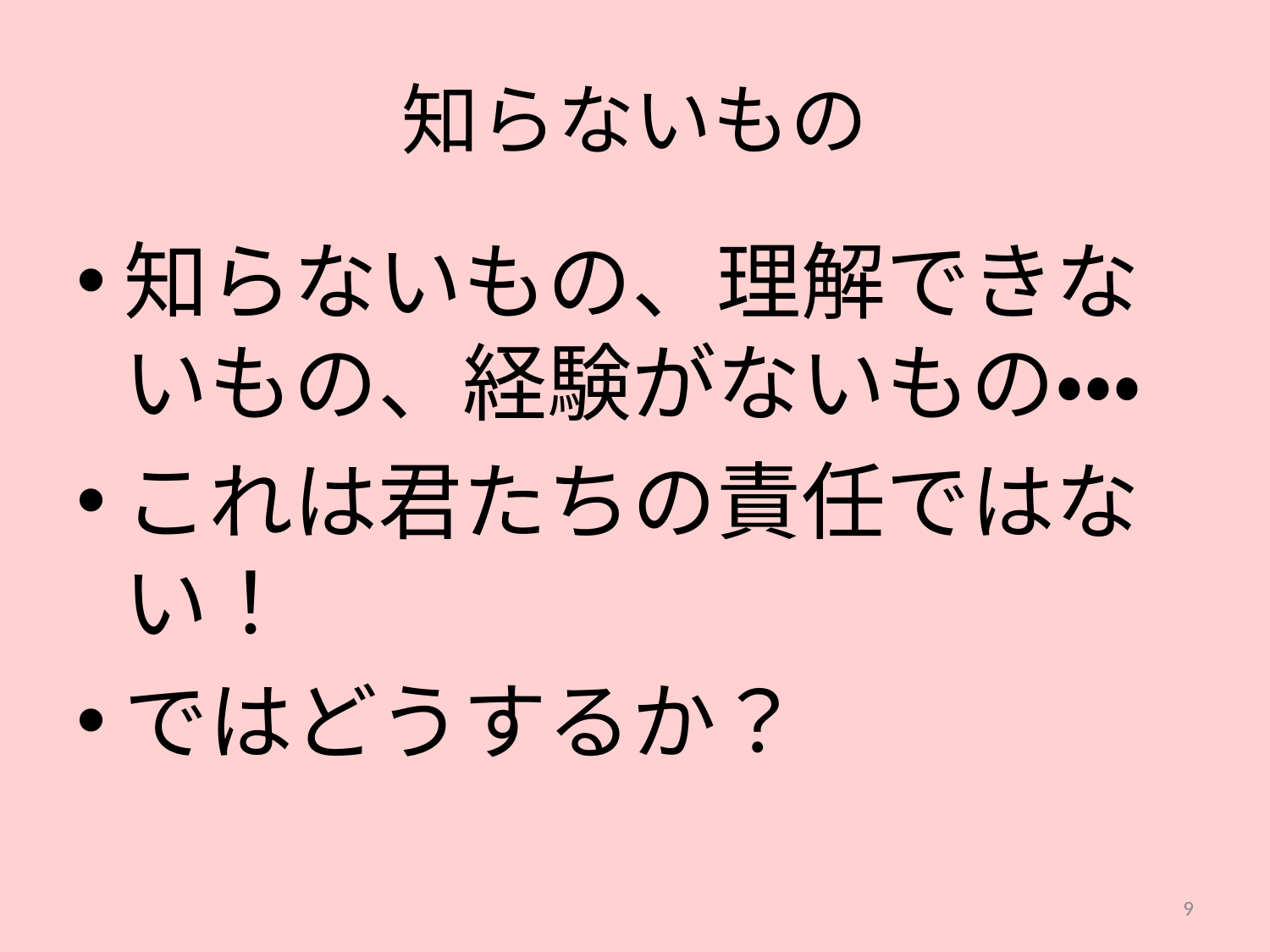

# 知らないもの
知らないもの、理解できないもの、経験がないもの・・・
これは君たちの責任ではない！
ではどうするか？

9